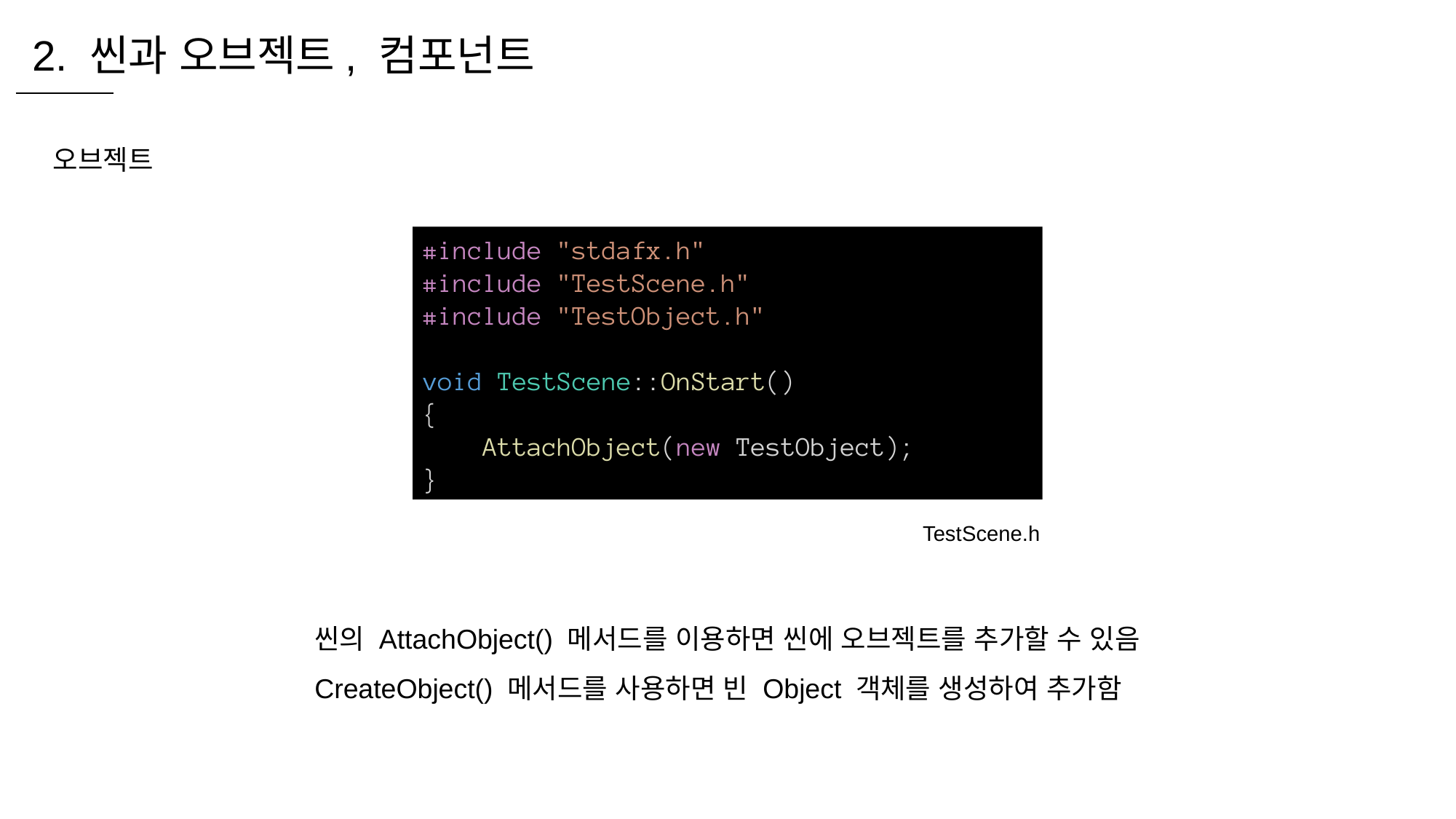

2. 씬과 오브젝트, 컴포넌트
오브젝트
#include "stdafx.h"
#include "TestScene.h"
#include "TestObject.h"
void TestScene::OnStart()
{
    AttachObject(new TestObject);
}
TestScene.h
씬의 AttachObject() 메서드를 이용하면 씬에 오브젝트를 추가할 수 있음
CreateObject() 메서드를 사용하면 빈 Object 객체를 생성하여 추가함